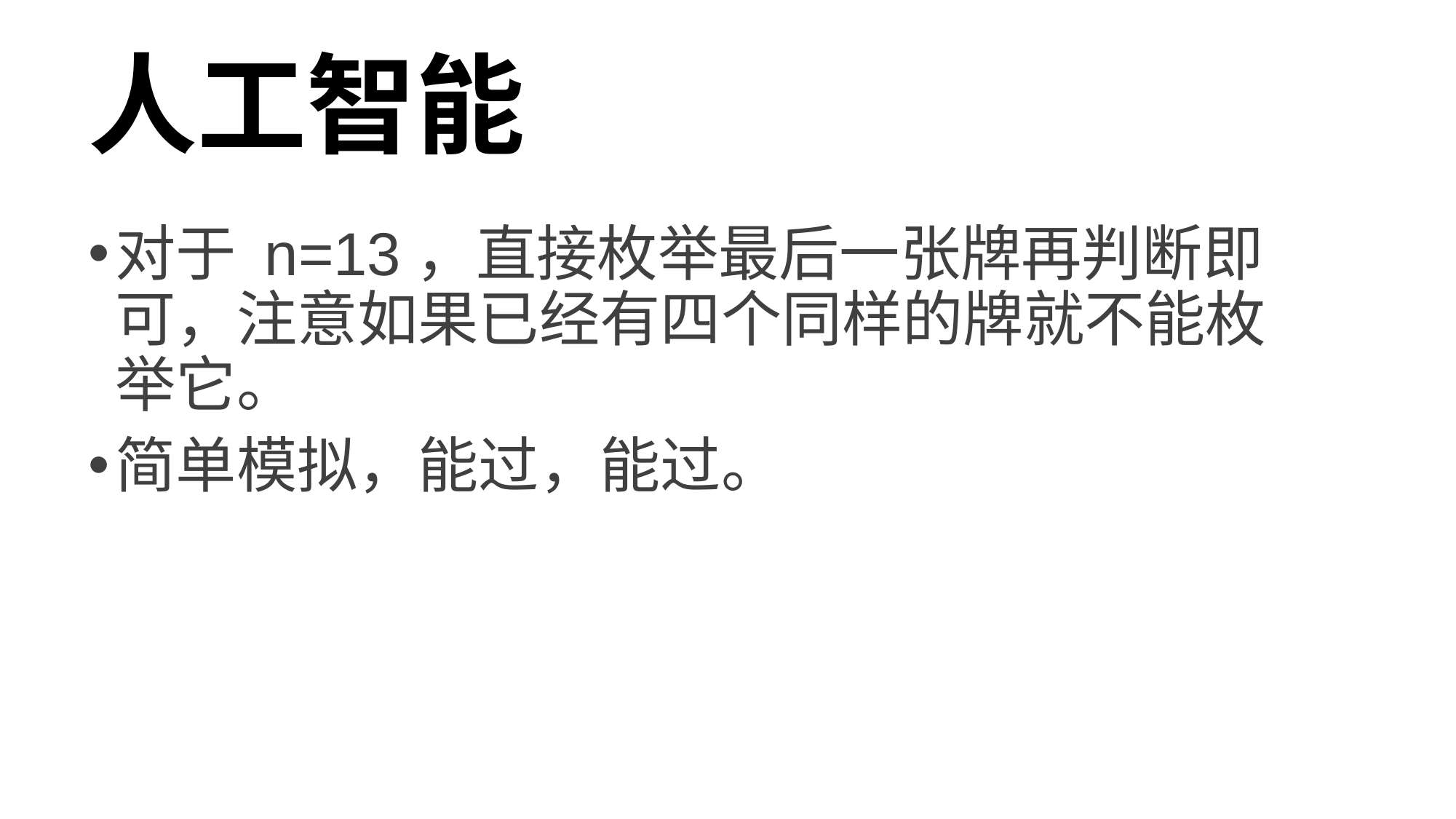

# 人工智能
对于 n=13，直接枚举最后一张牌再判断即可，注意如果已经有四个同样的牌就不能枚举它。
简单模拟，能过，能过。